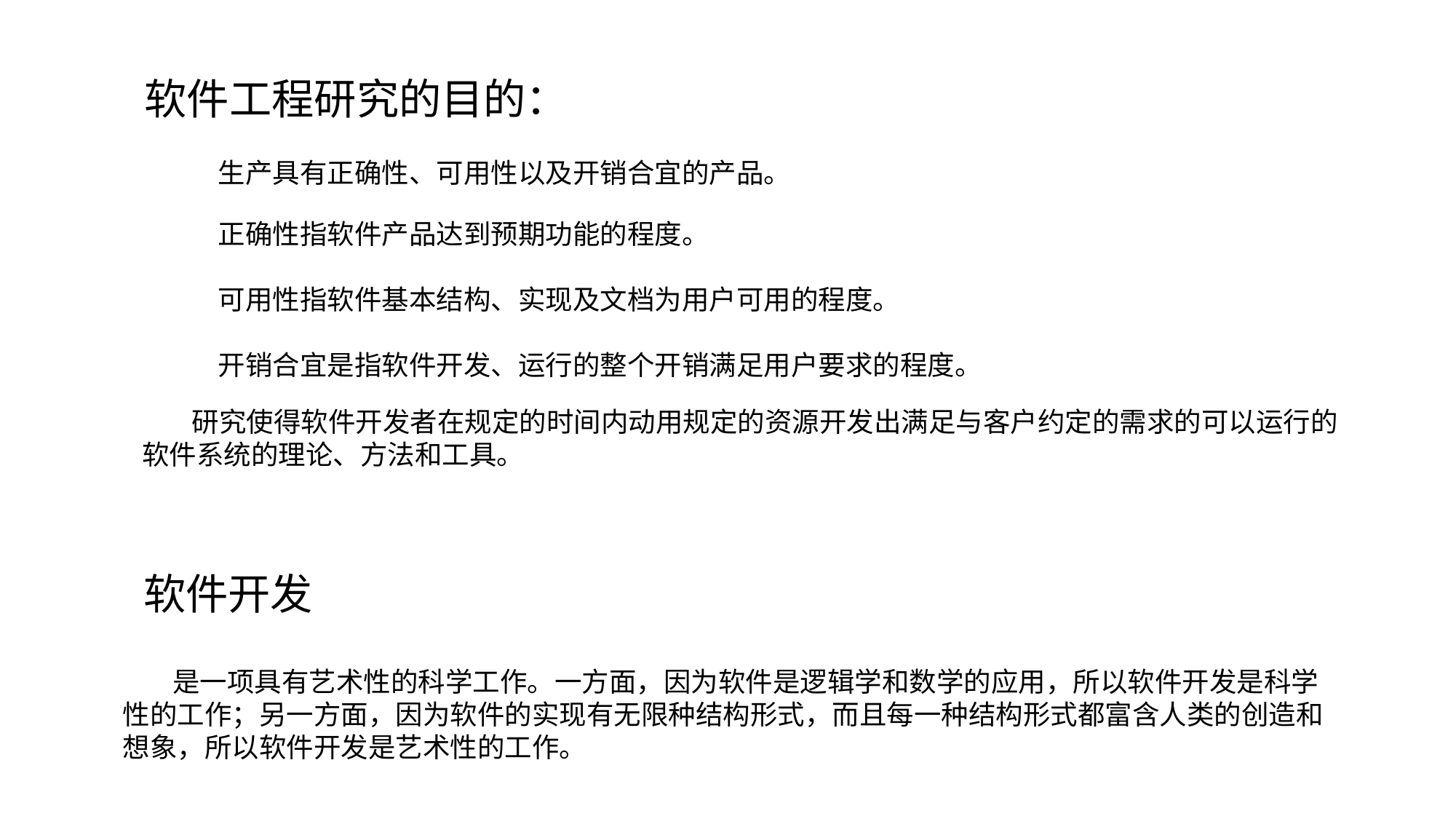

软件工程研究的目的：
生产具有正确性、可用性以及开销合宜的产品。
正确性指软件产品达到预期功能的程度。

可用性指软件基本结构、实现及文档为用户可用的程度。

开销合宜是指软件开发、运行的整个开销满足用户要求的程度。
       研究使得软件开发者在规定的时间内动用规定的资源开发出满足与客户约定的需求的可以运行的软件系统的理论、方法和工具。
软件开发
       是一项具有艺术性的科学工作。一方面，因为软件是逻辑学和数学的应用，所以软件开发是科学性的工作；另一方面，因为软件的实现有无限种结构形式，而且每一种结构形式都富含人类的创造和想象，所以软件开发是艺术性的工作。